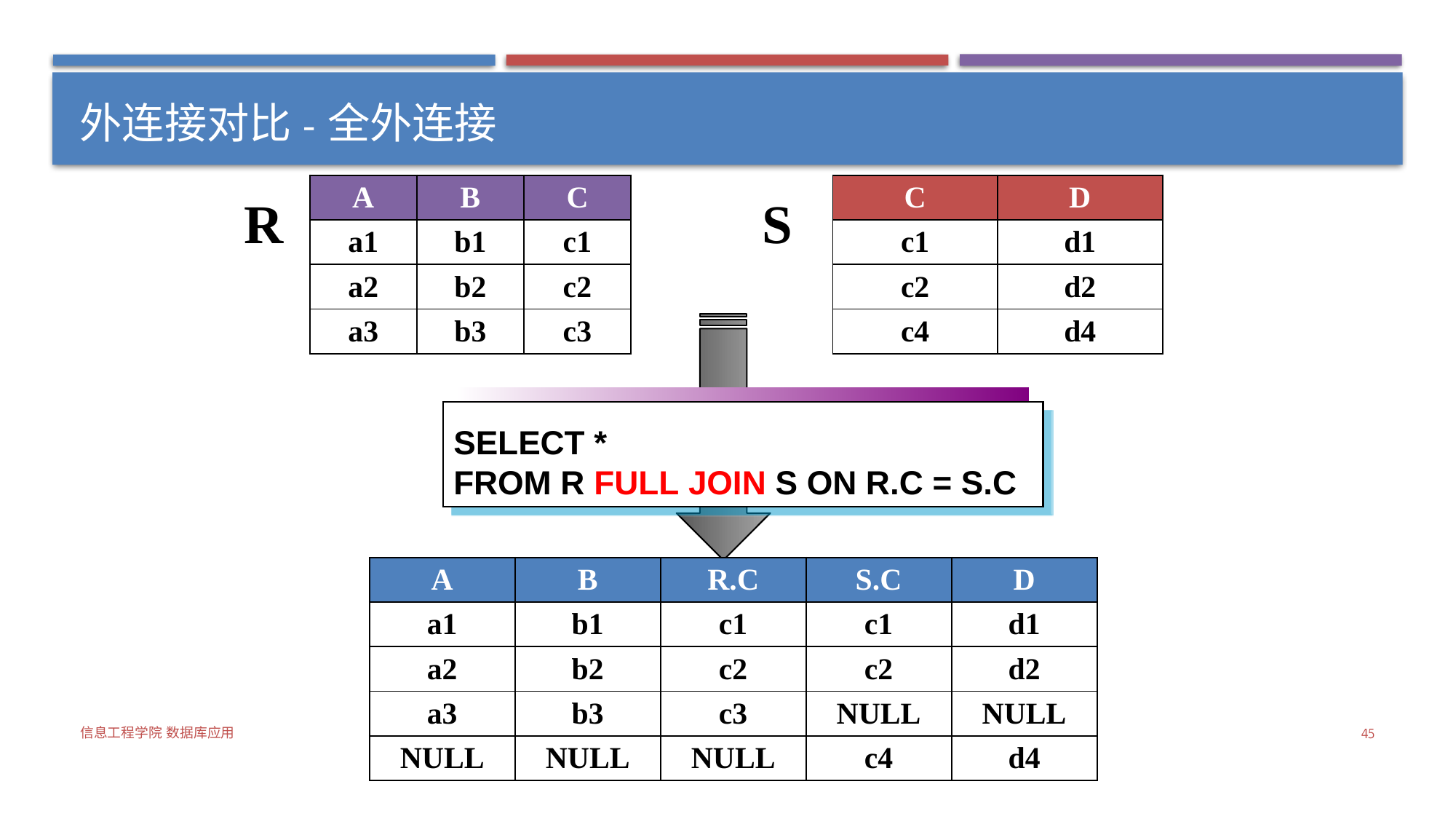

# 外连接对比-全外连接
| A | B | C |
| --- | --- | --- |
| a1 | b1 | c1 |
| a2 | b2 | c2 |
| a3 | b3 | c3 |
| C | D |
| --- | --- |
| c1 | d1 |
| c2 | d2 |
| c4 | d4 |
R
S

SELECT *
FROM R FULL JOIN S ON R.C = S.C

| A | B | R.C | S.C | D |
| --- | --- | --- | --- | --- |
| a1 | b1 | c1 | c1 | d1 |
| a2 | b2 | c2 | c2 | d2 |
| a3 | b3 | c3 | NULL | NULL |
| NULL | NULL | NULL | c4 | d4 |
信息工程学院 数据库应用
45